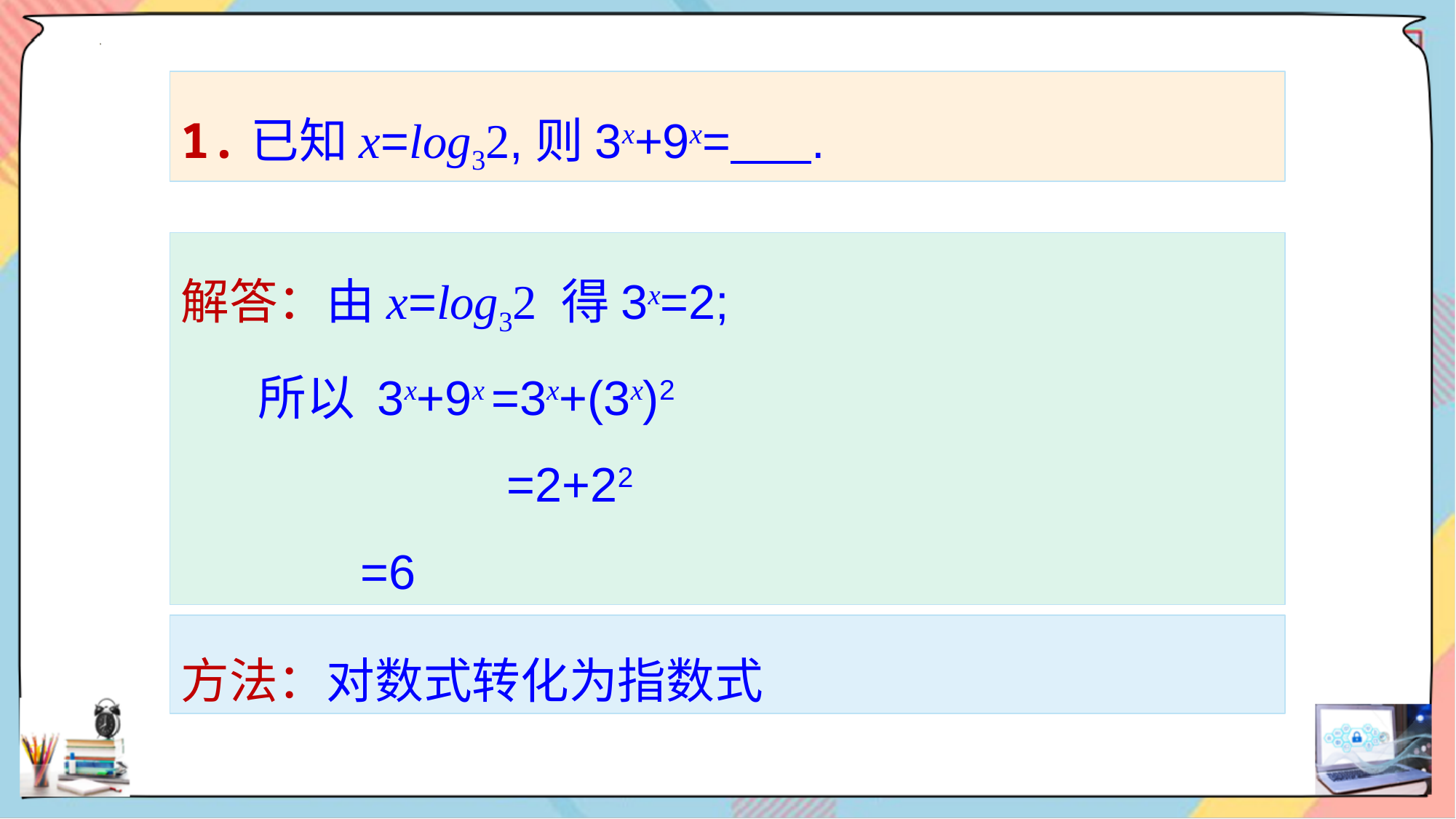

1.已知x=log32,则3x+9x=      .
解答：由x=log32 得3x=2;
      所以 3x+9x =3x+(3x)2
                                              =2+22
                       =6
方法：对数式转化为指数式